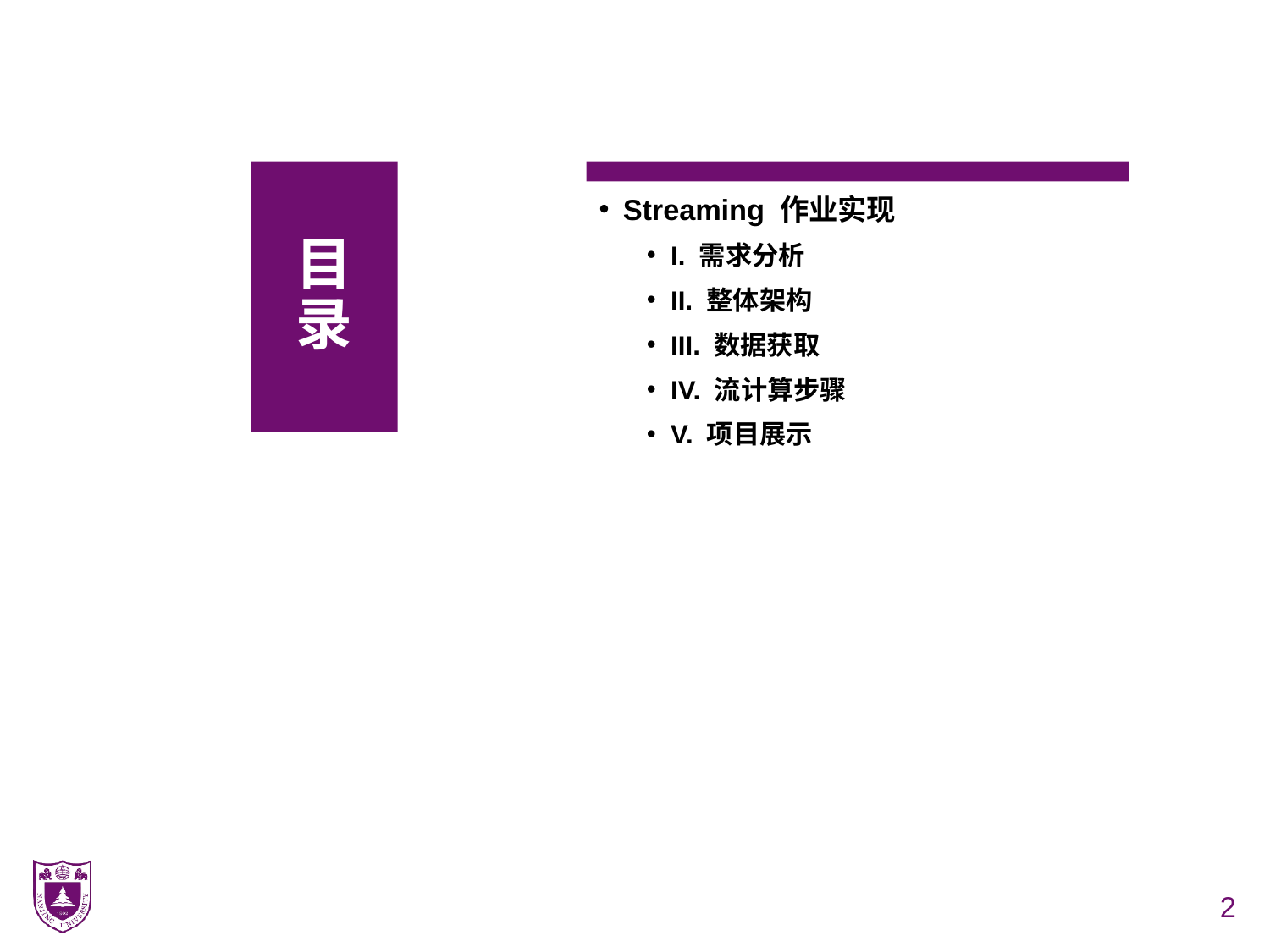

# 目 录

Streaming 作业实现
I. 需求分析
II. 整体架构
III. 数据获取
IV. 流计算步骤
V. 项目展示
2